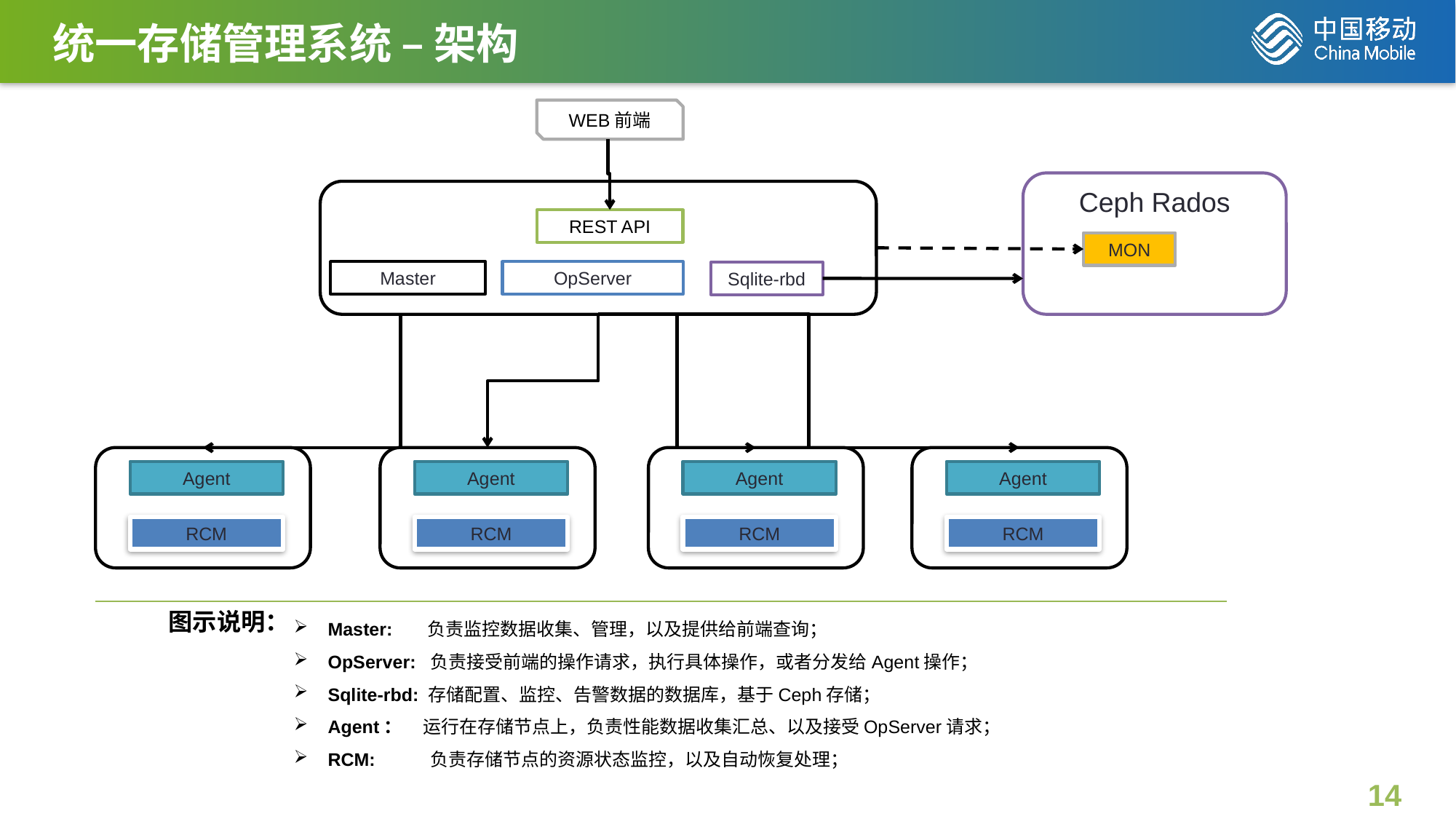

统一存储管理系统 – 架构
WEB前端
Ceph Rados

REST API
MON
Master
OpServer
Sqlite-rbd

Agent
Agent
Agent
Agent
RCM
RCM
RCM
RCM
图示说明：
Master:      负责监控数据收集、管理，以及提供给前端查询；
OpServer:  负责接受前端的操作请求，执行具体操作，或者分发给Agent操作；
Sqlite-rbd: 存储配置、监控、告警数据的数据库，基于Ceph存储；
Agent：     运行在存储节点上，负责性能数据收集汇总、以及接受OpServer请求；
RCM:          负责存储节点的资源状态监控，以及自动恢复处理；